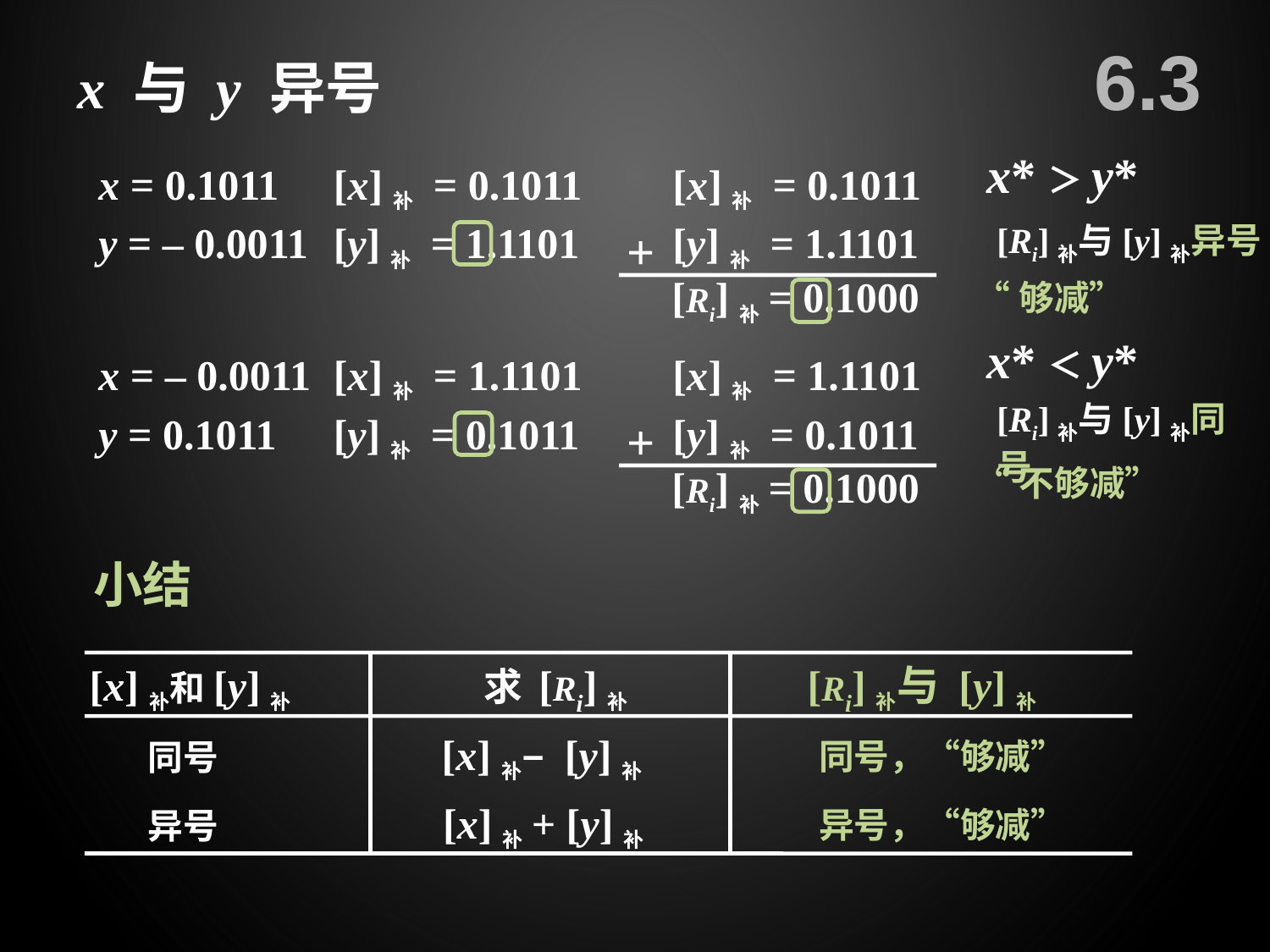

6.3
x 与 y 异号
x*＞y*
x = 0.1011
y = – 0.0011
  [x]补 = 0.1011
  [y]补 = 1.1101
[x]补 = 0.1011
[y]补 = 1.1101
[Ri]补与[y]补异号
+

[Ri]补= 0.1000
“够减”

x*＜y*
x = – 0.0011
y = 0.1011
  [x]补 = 1.1101
  [y]补 = 0.1011
[x]补 = 1.1101
[Ri]补与[y]补同号
[y]补 = 0.1011
+

[Ri]补= 0.1000
“不够减”

小结

[x]补和[y]补

求 [Ri]补

[Ri]补与 [y]补

[x]补– [y]补
同号，“够减”
同号
[x]补+ [y]补
异号，“够减”
异号